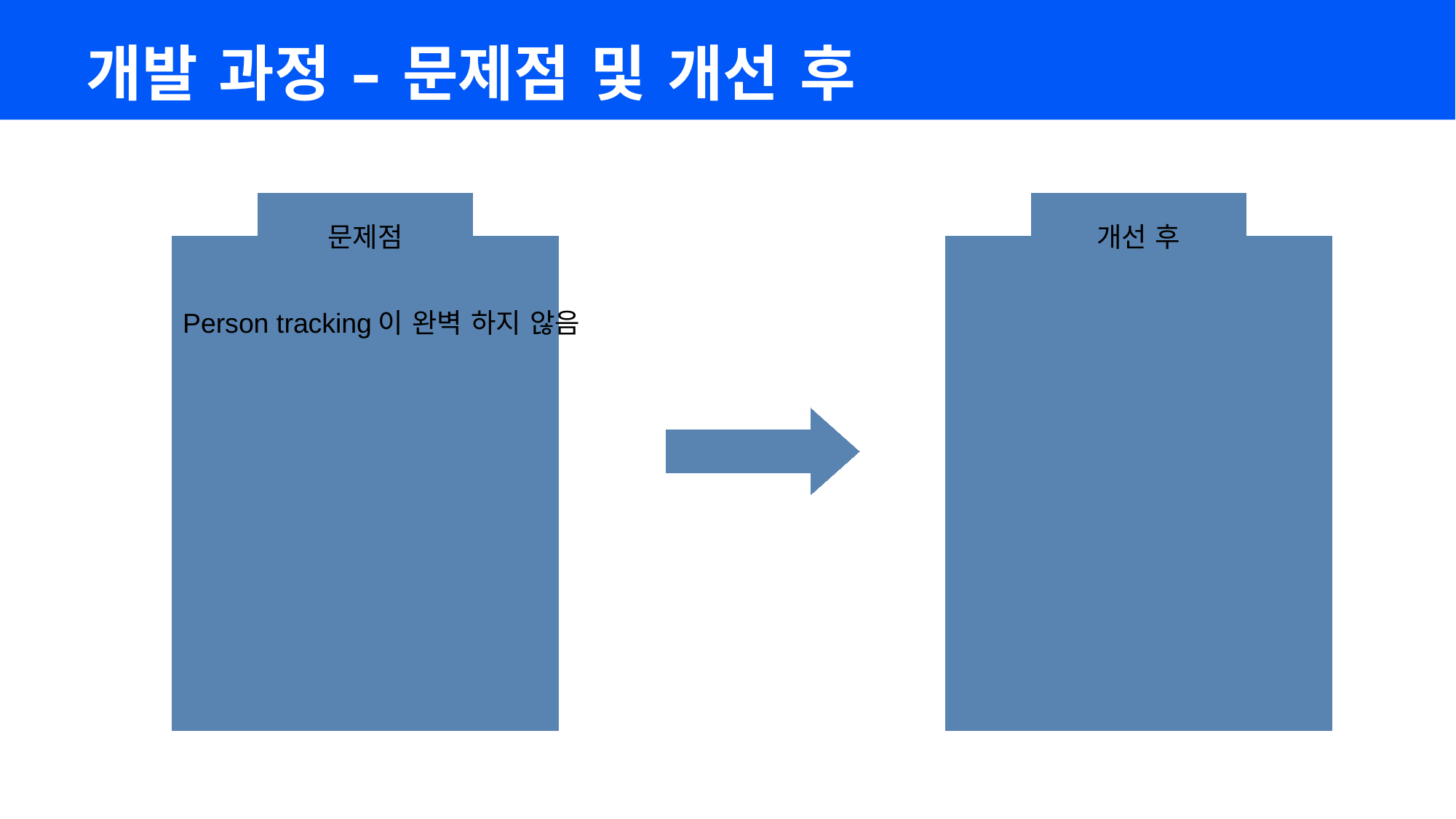

개발 과정 – 문제점 및 개선 후
문제점
개선 후

Person tracking이 완벽 하지 않음